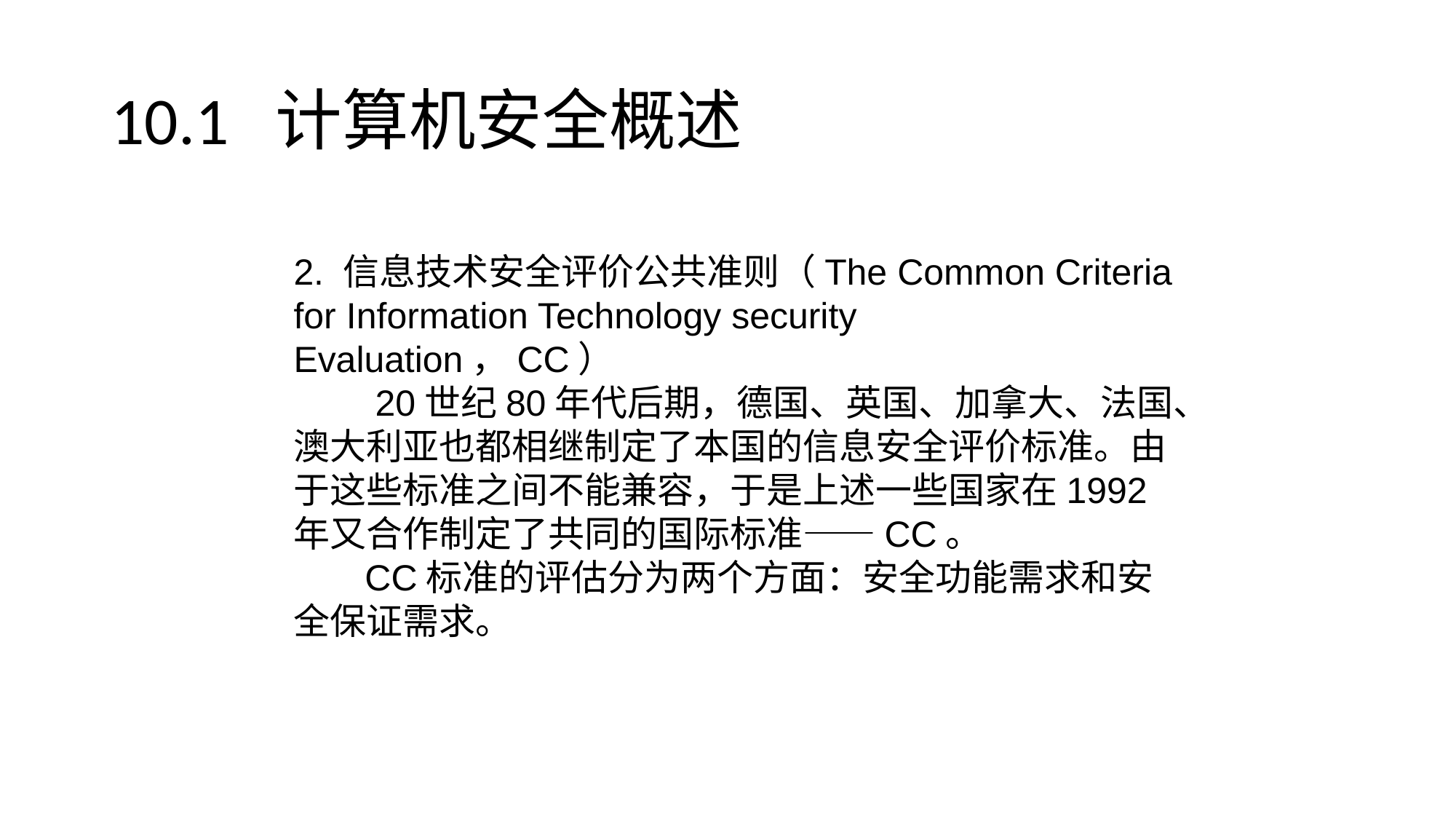

10.1  计算机安全概述
2. 信息技术安全评价公共准则（The Common Criteria for Information Technology security Evaluation，CC）
        20世纪80年代后期，德国、英国、加拿大、法国、澳大利亚也都相继制定了本国的信息安全评价标准。由于这些标准之间不能兼容，于是上述一些国家在1992年又合作制定了共同的国际标准——CC。
       CC标准的评估分为两个方面：安全功能需求和安全保证需求。
7